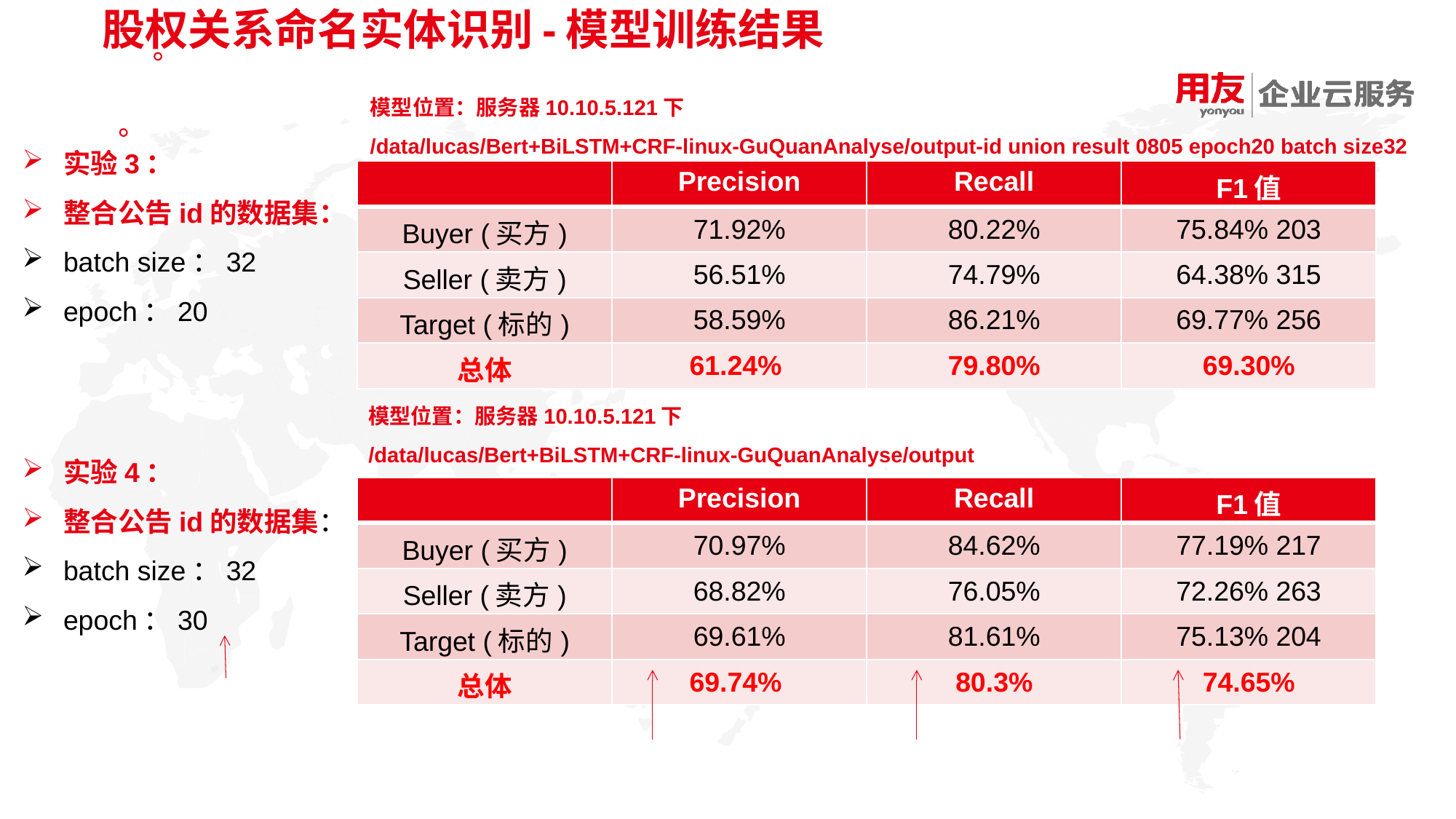

股权关系命名实体识别-模型训练结果

实验3：
整合公告id的数据集：
batch size：32
epoch：20

模型位置：服务器10.10.5.121下
/data/lucas/Bert+BiLSTM+CRF-linux-GuQuanAnalyse/output-id union result 0805 epoch20 batch size32
|  | Precision | Recall | F1值 |
| --- | --- | --- | --- |
| Buyer (买方) | 71.92% | 80.22% | 75.84% 203 |
| Seller (卖方) | 56.51% | 74.79% | 64.38% 315 |
| Target (标的) | 58.59% | 86.21% | 69.77% 256 |
| 总体 | 61.24% | 79.80% | 69.30% |

实验4：
整合公告id的数据集：
batch size：32
epoch：30

模型位置：服务器10.10.5.121下
/data/lucas/Bert+BiLSTM+CRF-linux-GuQuanAnalyse/output
|  | Precision | Recall | F1值 |
| --- | --- | --- | --- |
| Buyer (买方) | 70.97% | 84.62% | 77.19% 217 |
| Seller (卖方) | 68.82% | 76.05% | 72.26% 263 |
| Target (标的) | 69.61% | 81.61% | 75.13% 204 |
| 总体 | 69.74% | 80.3% | 74.65% |